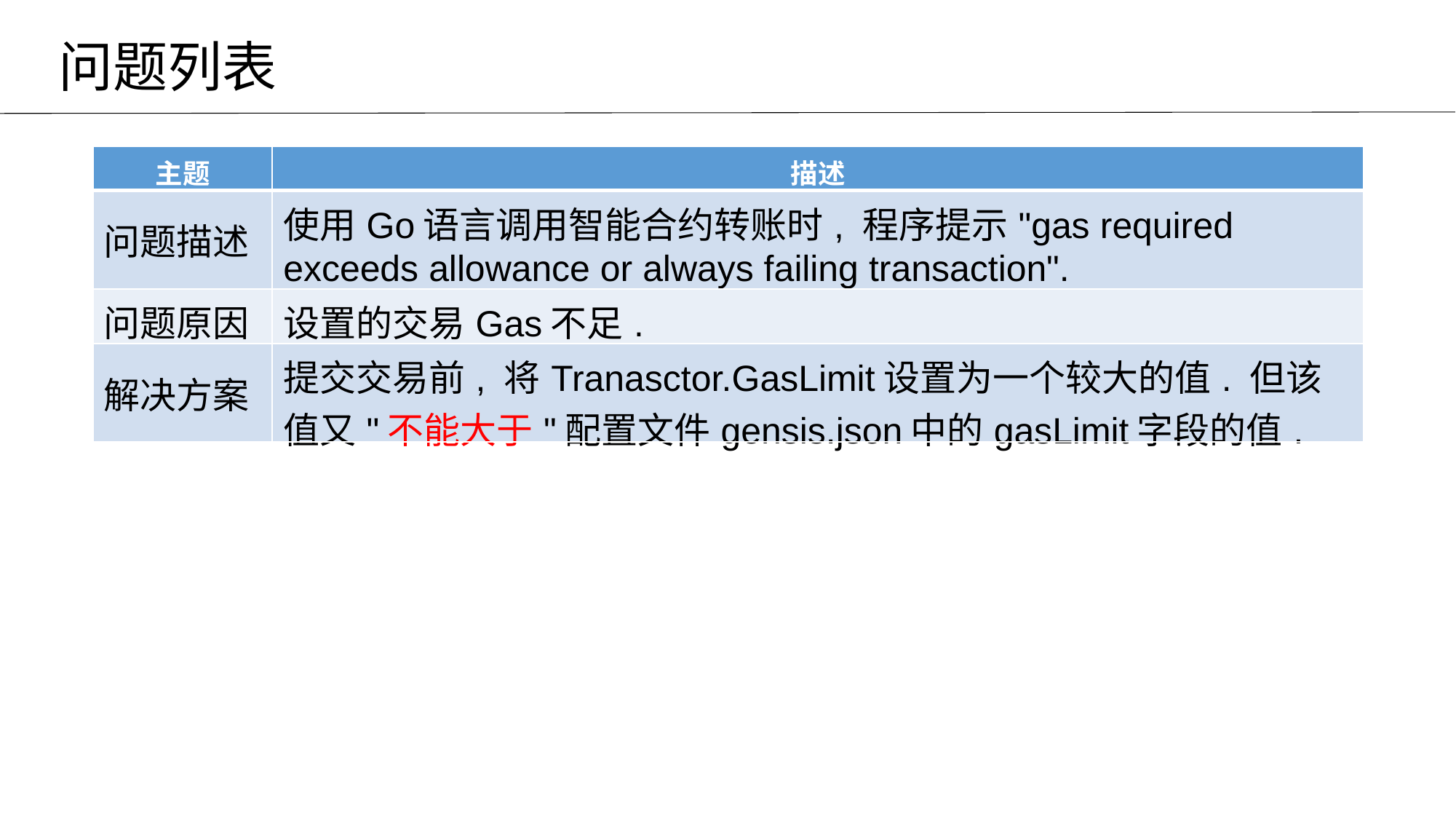

问题列表
| 主题 | 描述 |
| --- | --- |
| 问题描述 | 使用Go语言调用智能合约转账时, 程序提示"gas required exceeds allowance or always failing transaction". |
| 问题原因 | 设置的交易Gas不足. |
| 解决方案 | 提交交易前, 将Tranasctor.GasLimit设置为一个较大的值. 但该值又"不能大于"配置文件gensis.json中的gasLimit字段的值. |